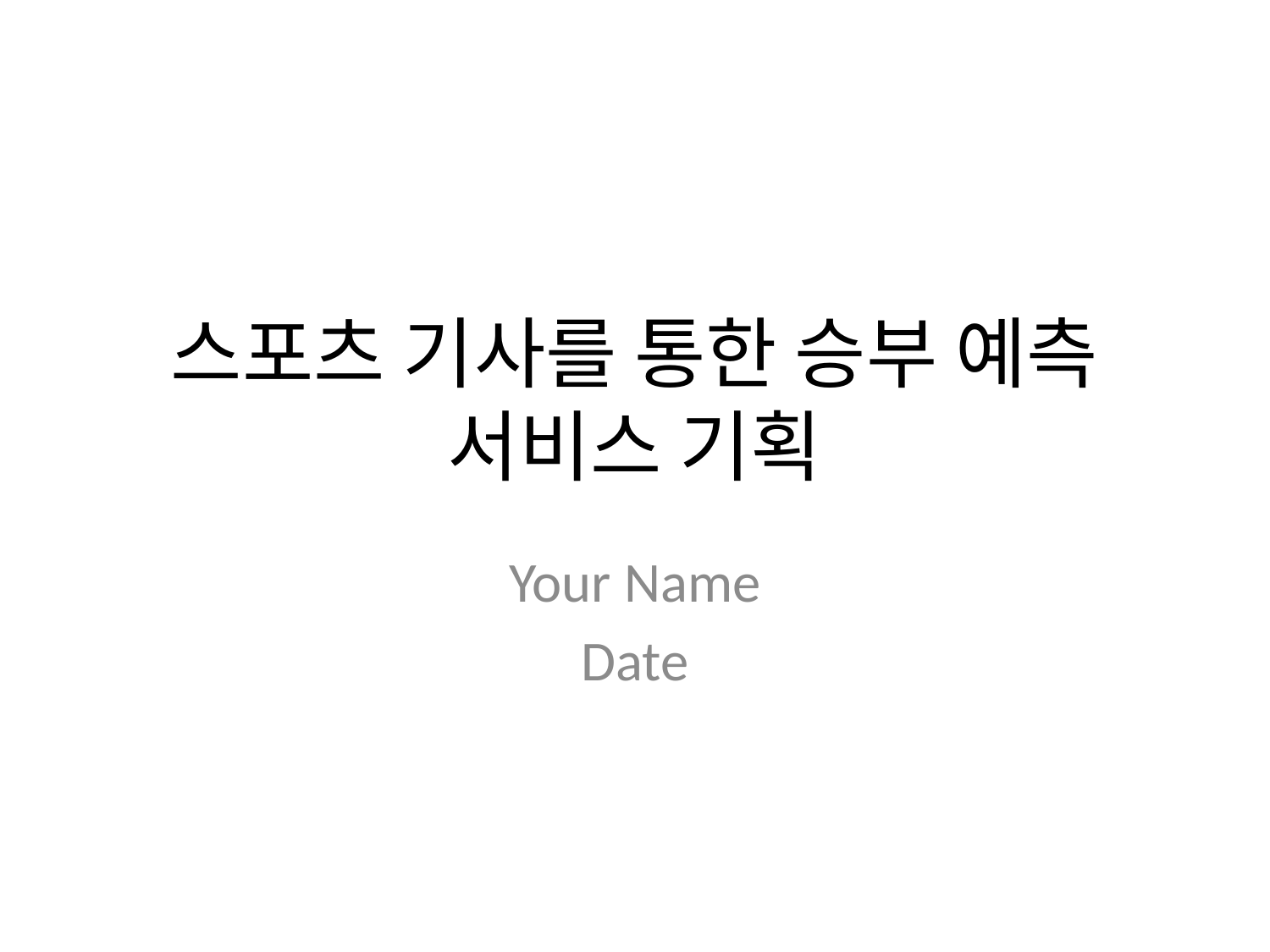

# 스포츠 기사를 통한 승부 예측 서비스 기획
Your Name
Date